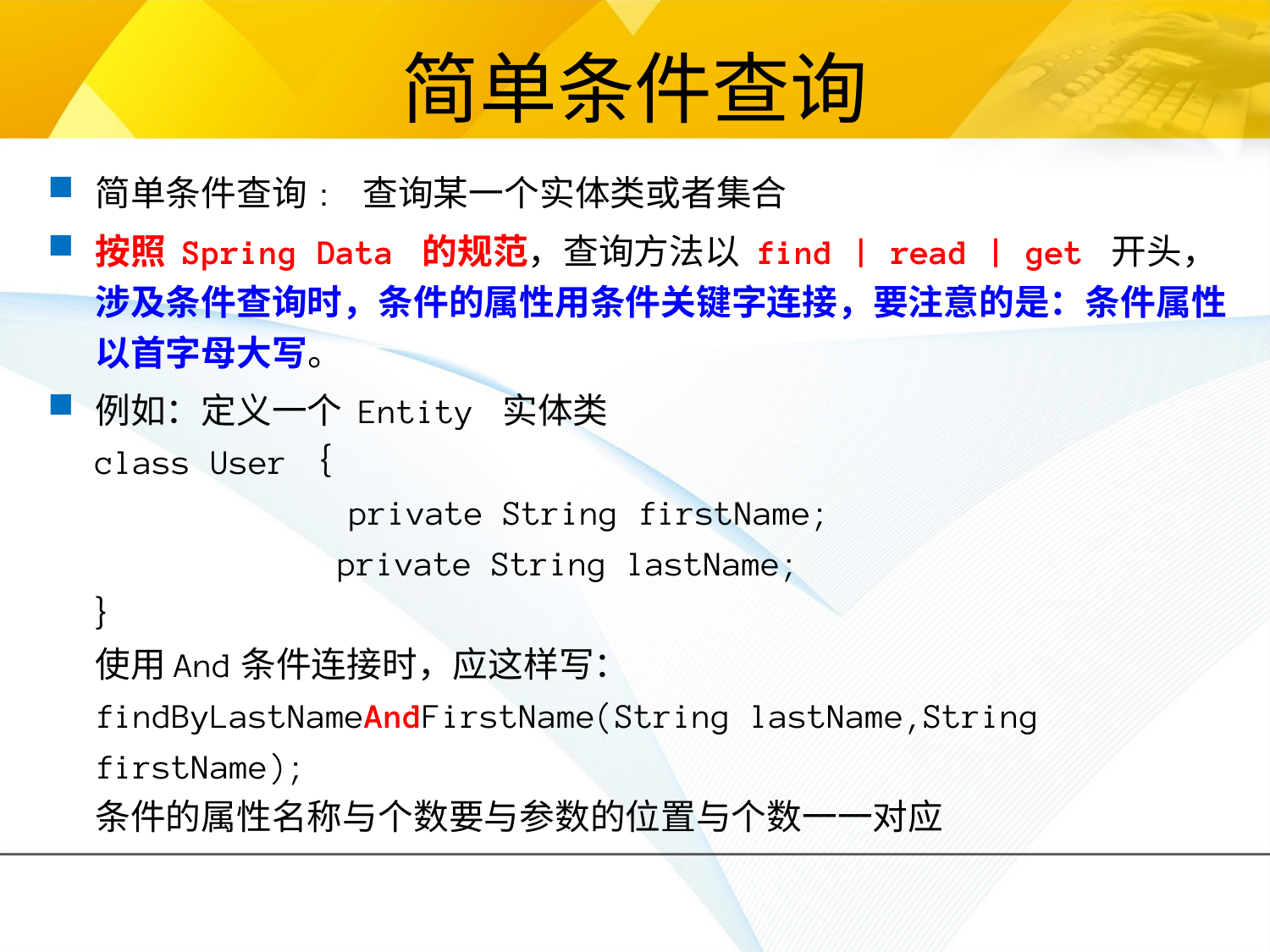

# 简单条件查询
简单条件查询: 查询某一个实体类或者集合
按照 Spring Data 的规范，查询方法以 find | read | get 开头， 
涉及条件查询时，条件的属性用条件关键字连接，要注意的是：条件属性以首字母大写。
例如：定义一个 Entity 实体类 
class User｛ 
	      	private String firstName; 
	      private String lastName; 
｝ 
使用And条件连接时，应这样写： 
findByLastNameAndFirstName(String lastName,String firstName); 
条件的属性名称与个数要与参数的位置与个数一一对应